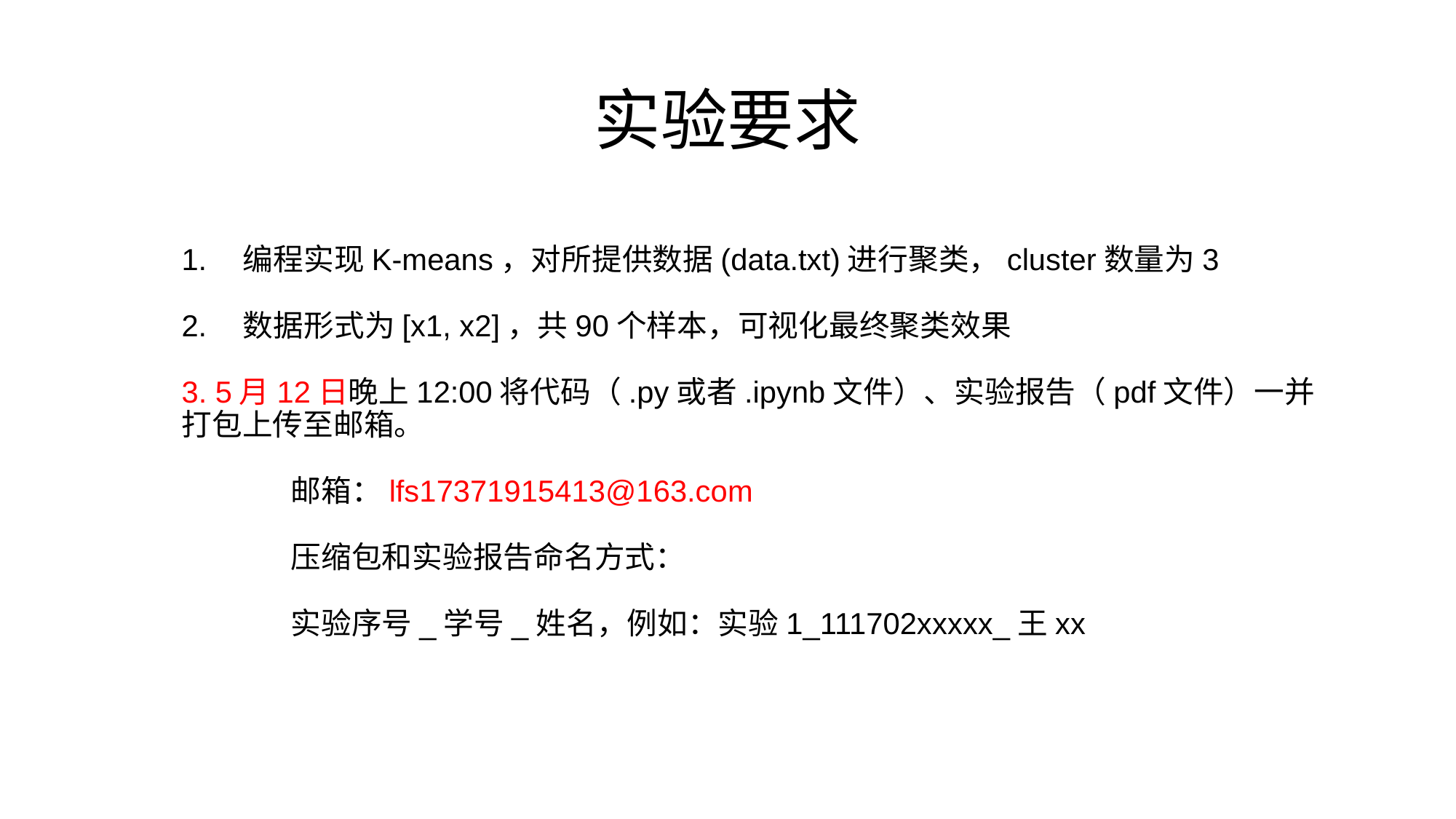

# 实验要求
编程实现K-means，对所提供数据(data.txt)进行聚类，cluster数量为3
数据形式为[x1, x2]，共90个样本，可视化最终聚类效果
3. 5月12日晚上12:00将代码（.py或者.ipynb文件）、实验报告（pdf文件）一并打包上传至邮箱。
	邮箱：lfs17371915413@163.com
     	压缩包和实验报告命名方式：
	实验序号_学号_姓名，例如：实验1_111702xxxxx_王xx